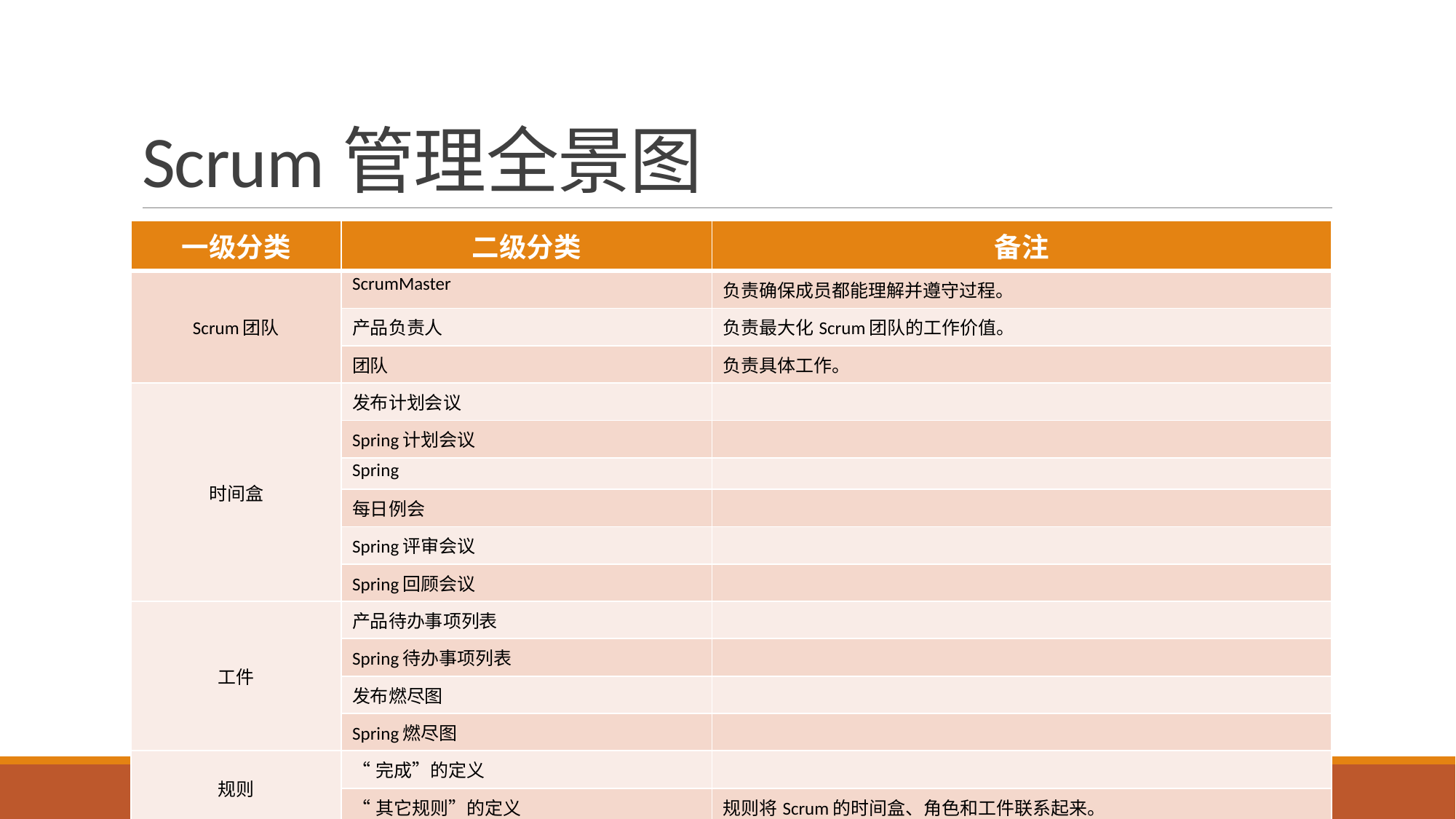

# Scrum管理全景图
| 一级分类 | 二级分类 | 备注 |
| --- | --- | --- |
| Scrum团队 | ScrumMaster | 负责确保成员都能理解并遵守过程。 |
|  | 产品负责人 | 负责最大化Scrum团队的工作价值。 |
|  | 团队 | 负责具体工作。 |
| 时间盒 | 发布计划会议 |  |
|  | Spring计划会议 |  |
|  | Spring |  |
|  | 每日例会 |  |
|  | Spring评审会议 |  |
|  | Spring回顾会议 |  |
| 工件 | 产品待办事项列表 |  |
|  | Spring待办事项列表 |  |
|  | 发布燃尽图 |  |
|  | Spring燃尽图 |  |
| 规则 | “完成”的定义 |  |
|  | “其它规则”的定义 | 规则将Scrum的时间盒、角色和工件联系起来。 |